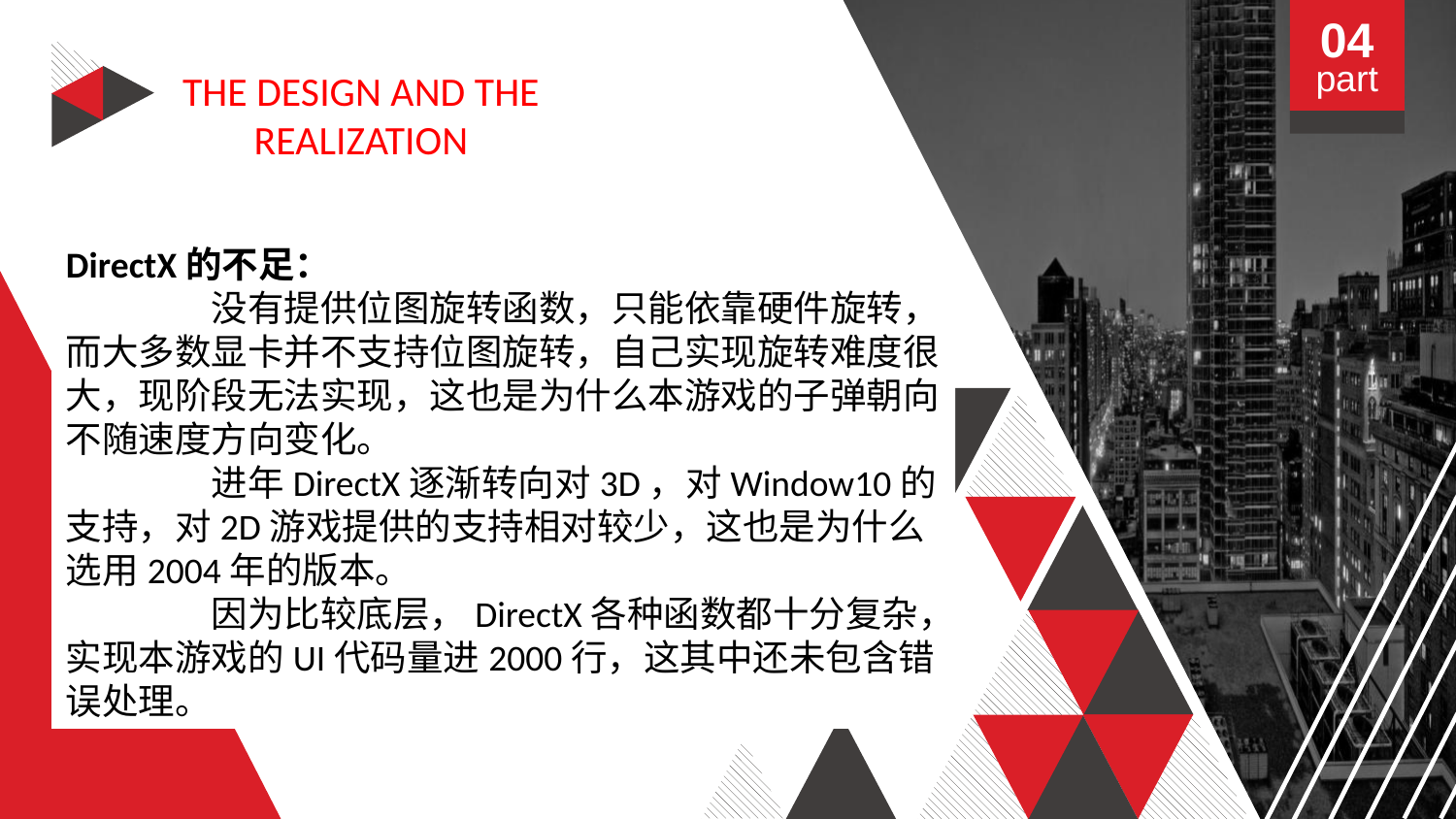

04
part

THE DESIGN AND THE REALIZATION
DirectX的不足：
	没有提供位图旋转函数，只能依靠硬件旋转，而大多数显卡并不支持位图旋转，自己实现旋转难度很大，现阶段无法实现，这也是为什么本游戏的子弹朝向不随速度方向变化。
	进年DirectX逐渐转向对3D，对Window10的支持，对2D游戏提供的支持相对较少，这也是为什么选用2004年的版本。
	因为比较底层，DirectX各种函数都十分复杂，实现本游戏的UI代码量进2000行，这其中还未包含错误处理。